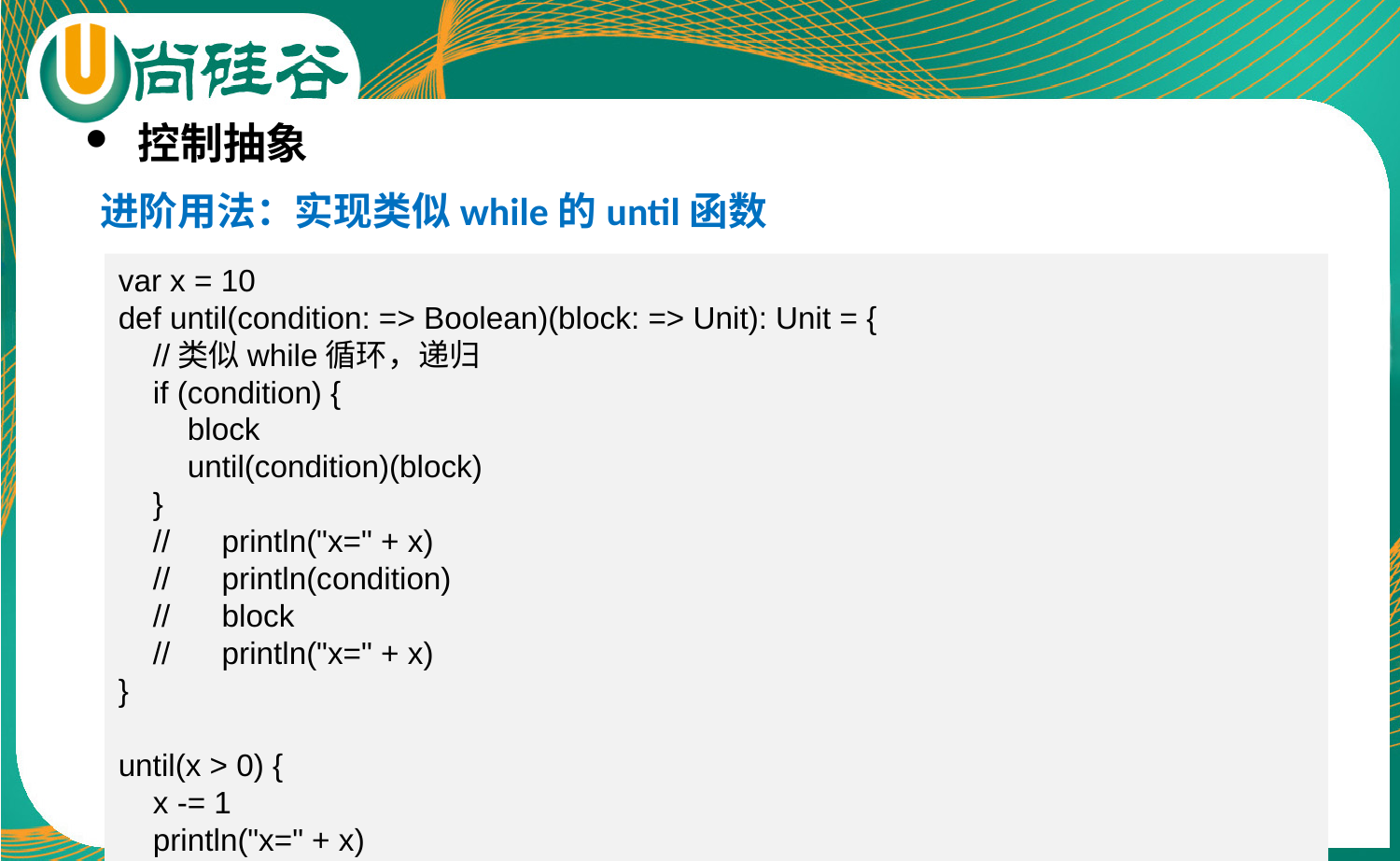

控制抽象
进阶用法：实现类似while的until函数

var x = 10
def until(condition: => Boolean)(block: => Unit): Unit = {
    //类似while循环，递归
    if (condition) {
        block
        until(condition)(block)
    }
    //      println("x=" + x)
    //      println(condition)
    //      block
    //      println("x=" + x)
}

until(x > 0) {
    x -= 1
    println("x=" + x)
}